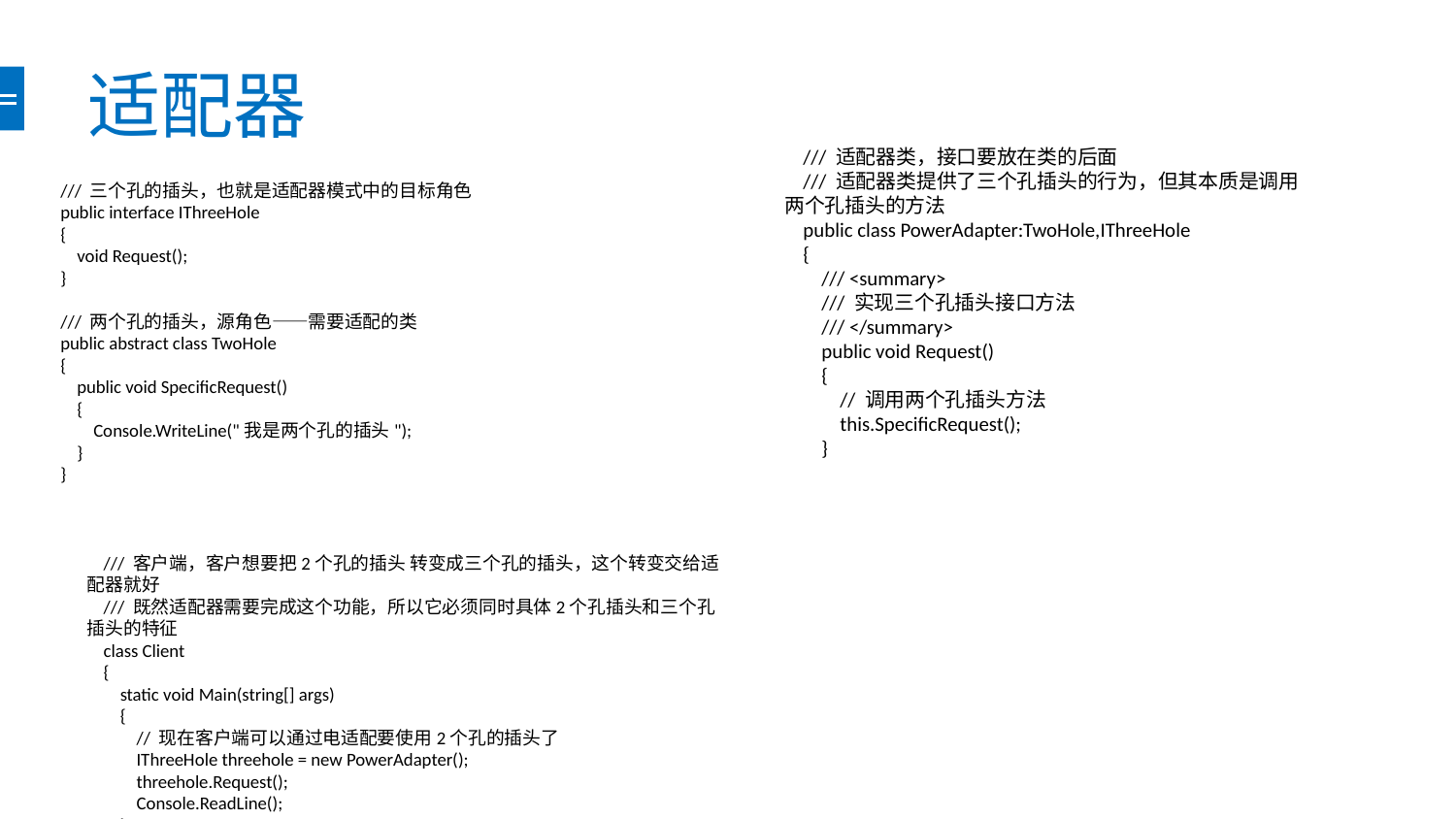

# 适配器
    /// 适配器类，接口要放在类的后面
    /// 适配器类提供了三个孔插头的行为，但其本质是调用两个孔插头的方法
    public class PowerAdapter:TwoHole,IThreeHole
    {
        /// <summary>
        /// 实现三个孔插头接口方法
        /// </summary>
        public void Request()
        {
            // 调用两个孔插头方法
            this.SpecificRequest();
        }

    /// 三个孔的插头，也就是适配器模式中的目标角色
    public interface IThreeHole
    {
        void Request();
    }

    /// 两个孔的插头，源角色——需要适配的类
    public abstract class TwoHole
    {
        public void SpecificRequest()
        {
            Console.WriteLine("我是两个孔的插头");
        }
    }

    /// 客户端，客户想要把2个孔的插头 转变成三个孔的插头，这个转变交给适配器就好
    /// 既然适配器需要完成这个功能，所以它必须同时具体2个孔插头和三个孔插头的特征
    class Client
    {
        static void Main(string[] args)
        {
            // 现在客户端可以通过电适配要使用2个孔的插头了
            IThreeHole threehole = new PowerAdapter();
            threehole.Request();
            Console.ReadLine();
        }
    }